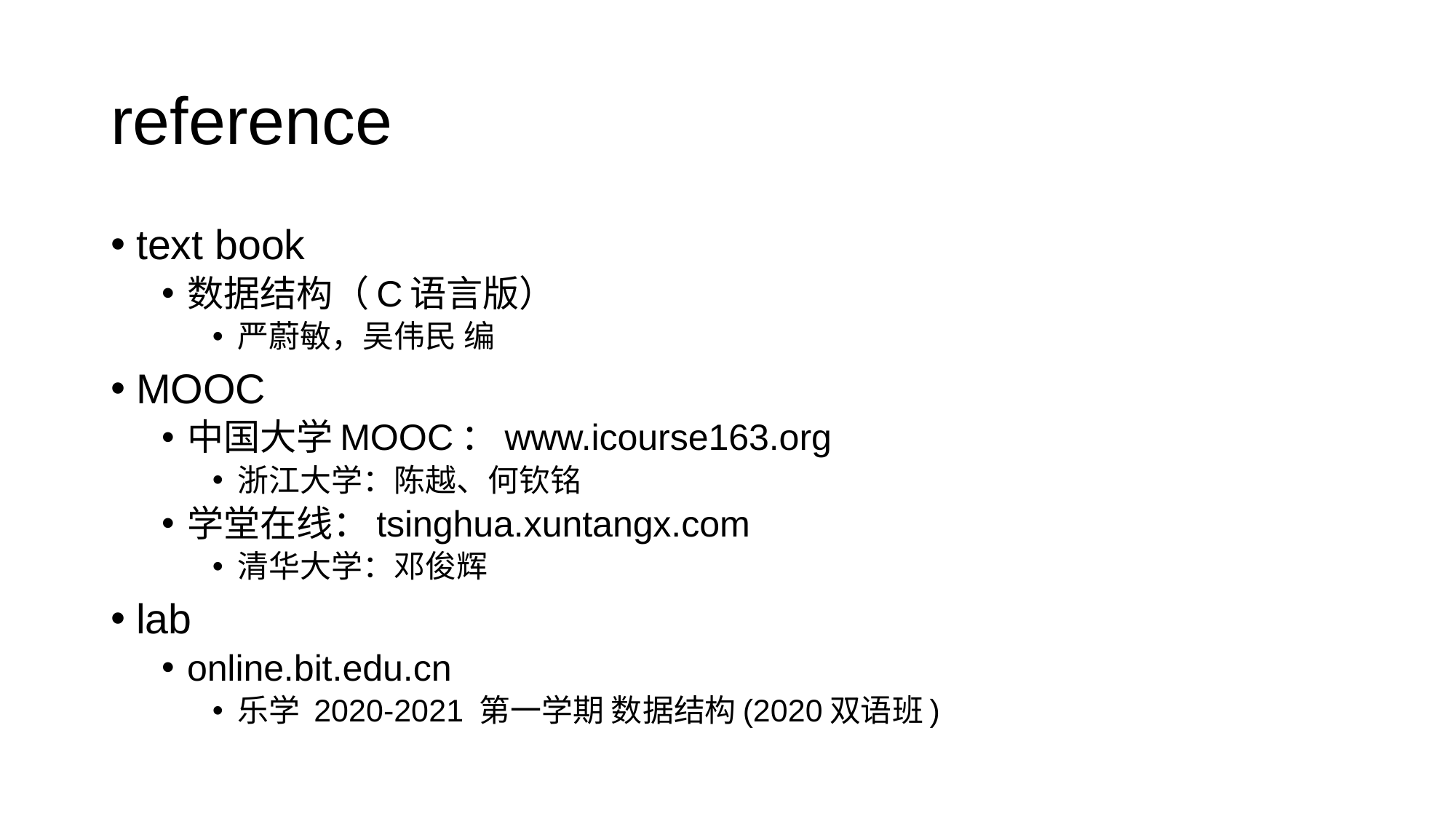

# reference
text book
数据结构（C语言版）
严蔚敏，吴伟民 编
MOOC
中国大学MOOC：www.icourse163.org
浙江大学：陈越、何钦铭
学堂在线：tsinghua.xuntangx.com
清华大学：邓俊辉
lab
online.bit.edu.cn
乐学 2020-2021 第一学期 数据结构(2020双语班)